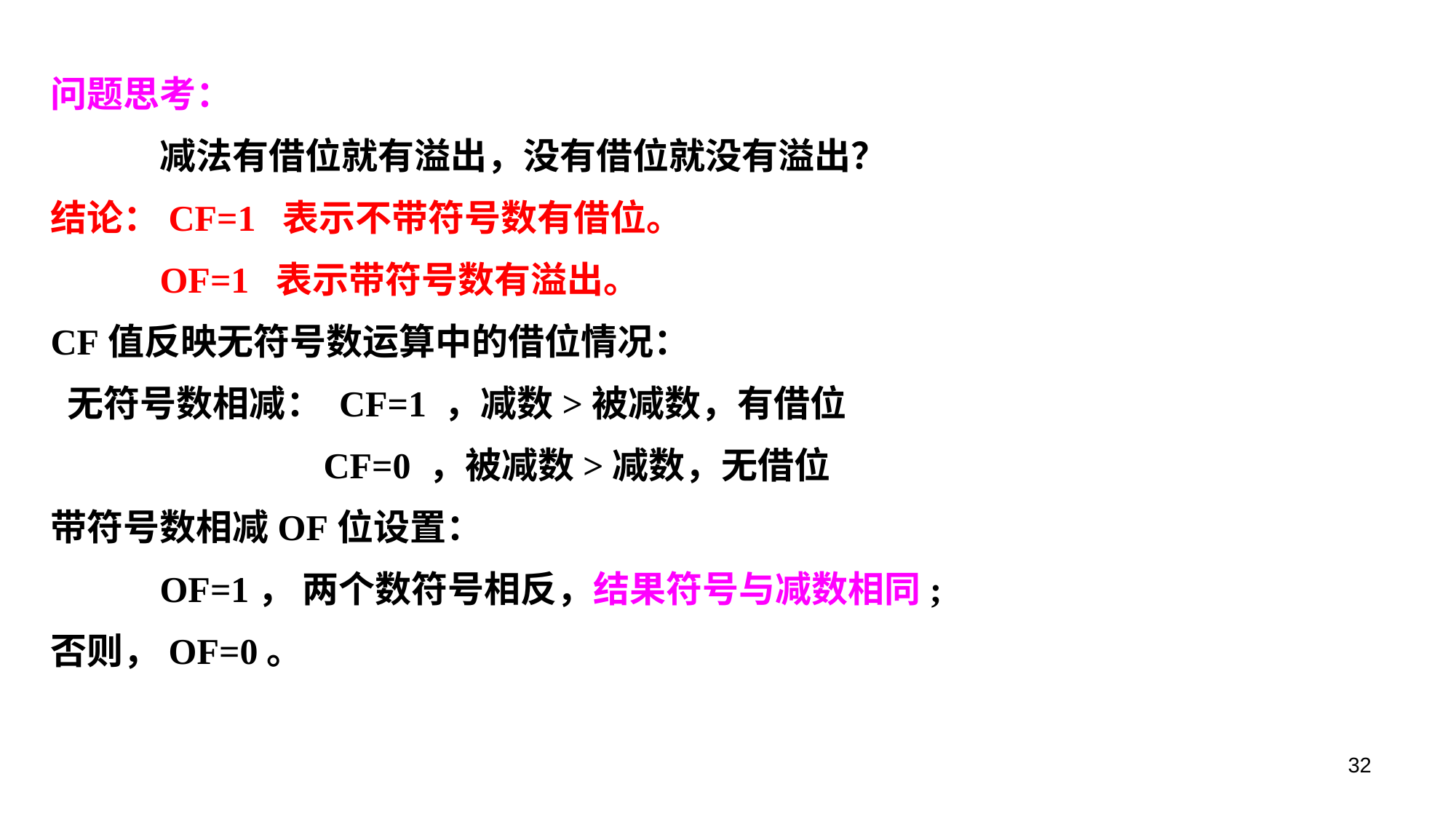

问题思考：
	减法有借位就有溢出，没有借位就没有溢出？
结论：CF=1  表示不带符号数有借位。
  	OF=1  表示带符号数有溢出。
CF值反映无符号数运算中的借位情况：
 无符号数相减： CF=1 ，减数>被减数，有借位
	                  CF=0 ，被减数>减数，无借位
带符号数相减OF位设置：
	OF=1， 两个数符号相反，结果符号与减数相同;
否则，OF=0。
32